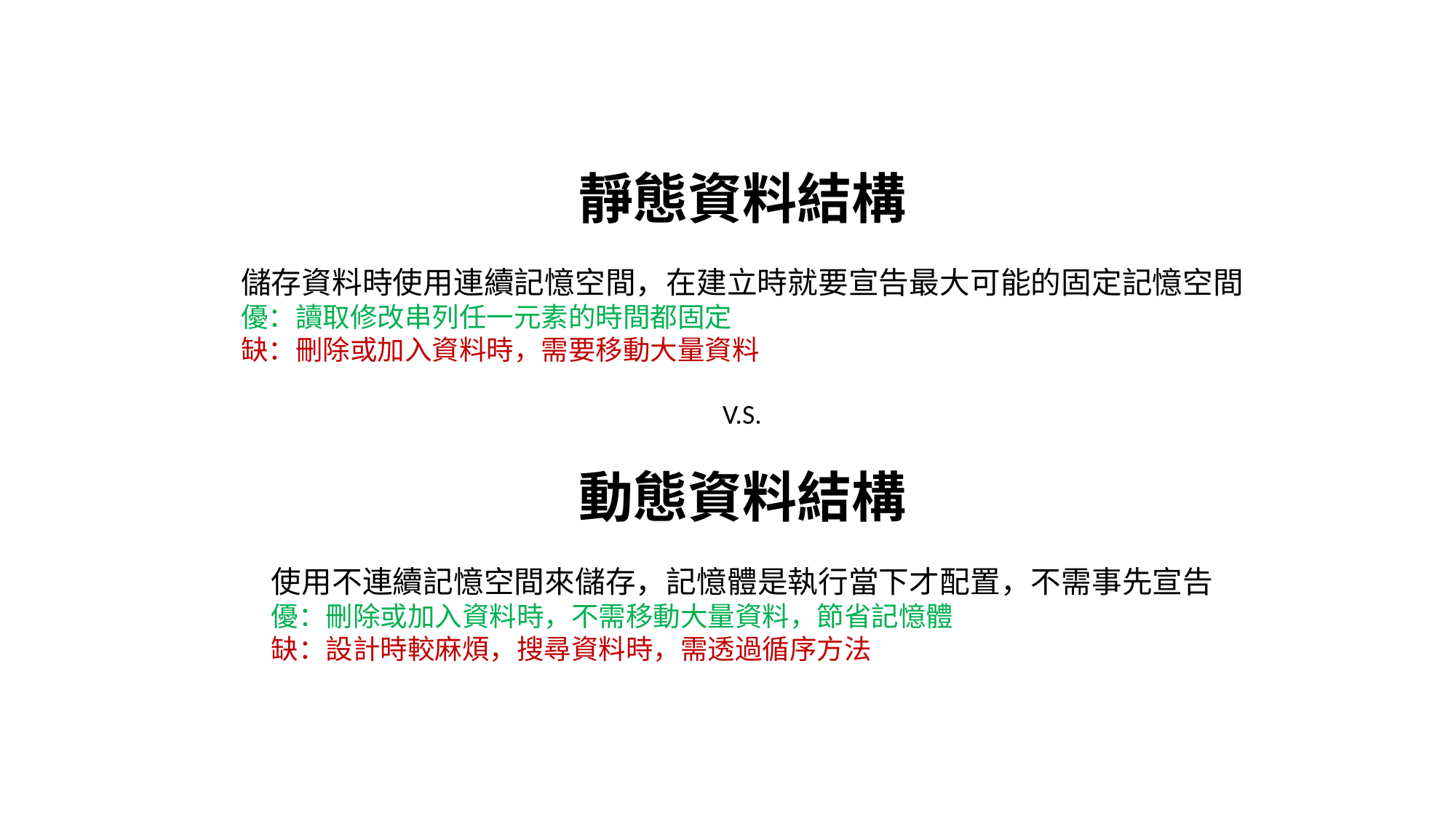

靜態資料結構
儲存資料時使用連續記憶空間，在建立時就要宣告最大可能的固定記憶空間
優：讀取修改串列任一元素的時間都固定
缺：刪除或加入資料時，需要移動大量資料
V.S.
動態資料結構
使用不連續記憶空間來儲存，記憶體是執行當下才配置，不需事先宣告
優：刪除或加入資料時，不需移動大量資料，節省記憶體
缺：設計時較麻煩，搜尋資料時，需透過循序方法